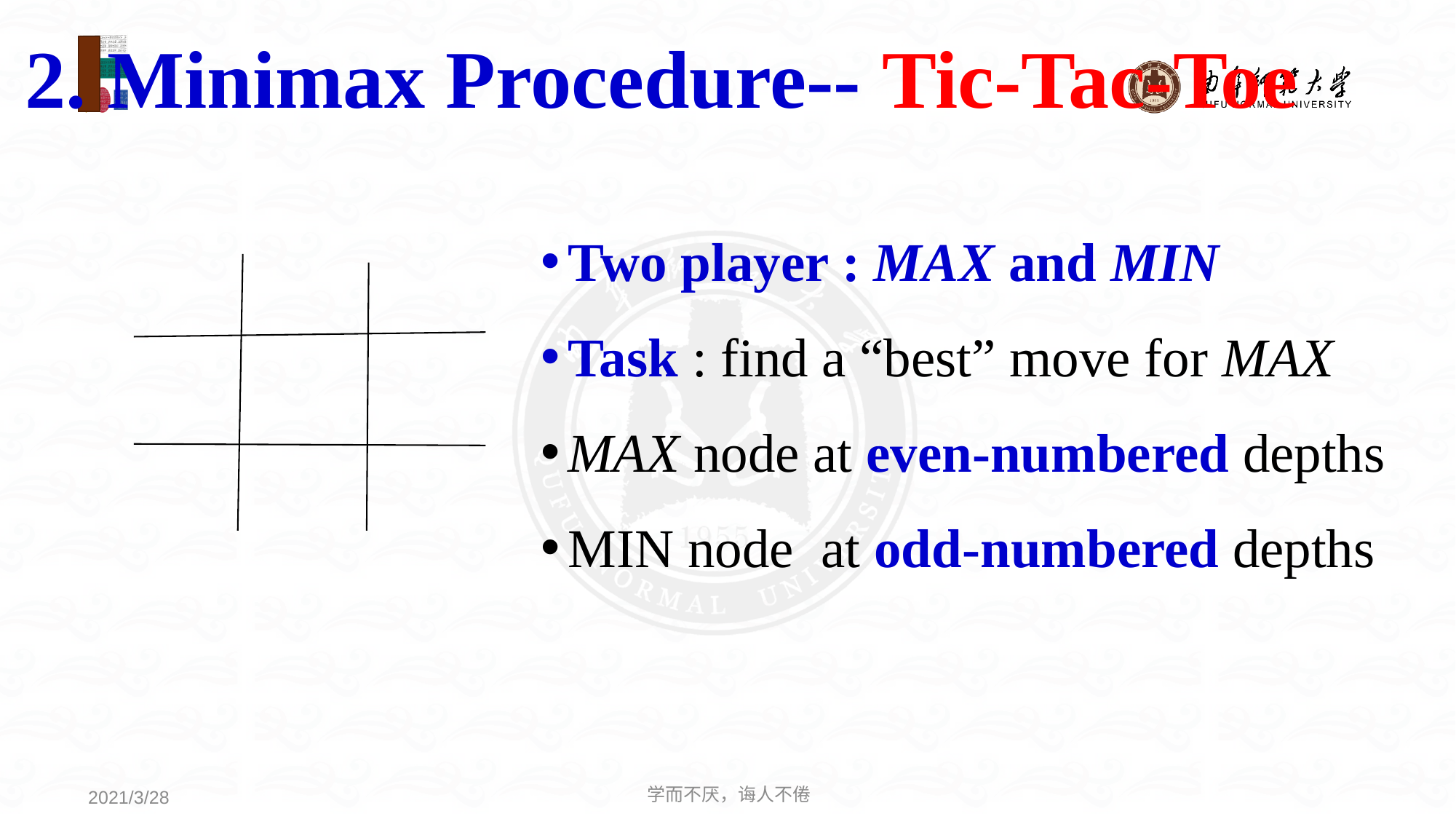

# 2. Minimax Procedure-- Tic-Tac-Toe
Two player : MAX and MIN
Task : find a “best” move for MAX
MAX node at even-numbered depths
MIN node  at odd-numbered depths

学而不厌，诲人不倦
2021/3/28